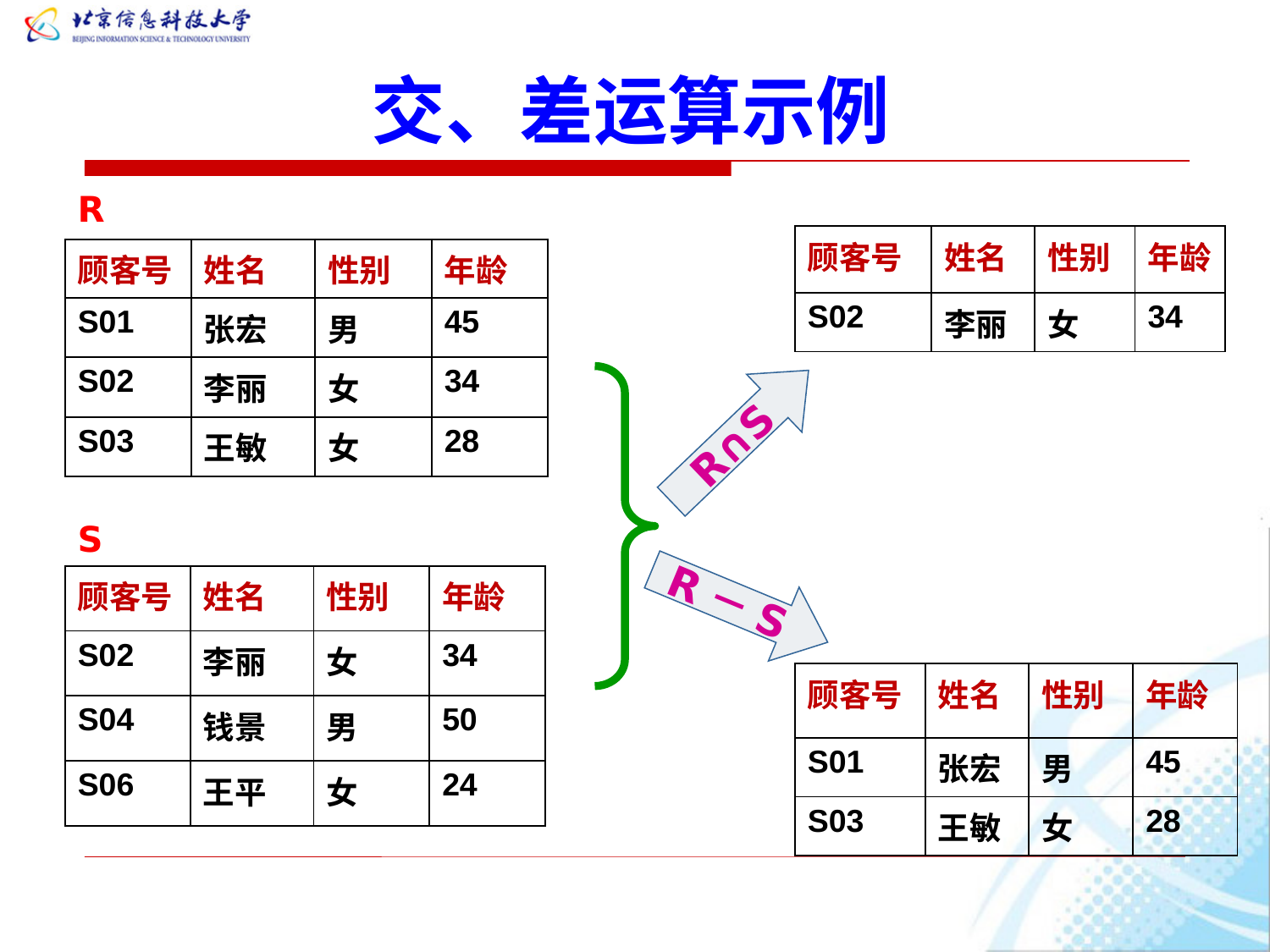

# 交、差运算示例
R
| 顾客号 | 姓名 | 性别 | 年龄 |
| --- | --- | --- | --- |
| S02 | 李丽 | 女 | 34 |
| 顾客号 | 姓名 | 性别 | 年龄 |
| --- | --- | --- | --- |
| S01 | 张宏 | 男 | 45 |
| S02 | 李丽 | 女 | 34 |
| S03 | 王敏 | 女 | 28 |

R∩S
S
| 顾客号 | 姓名 | 性别 | 年龄 |
| --- | --- | --- | --- |
| S02 | 李丽 | 女 | 34 |
| S04 | 钱景 | 男 | 50 |
| S06 | 王平 | 女 | 24 |
R－S
| 顾客号 | 姓名 | 性别 | 年龄 |
| --- | --- | --- | --- |
| S01 | 张宏 | 男 | 45 |
| S03 | 王敏 | 女 | 28 |

53